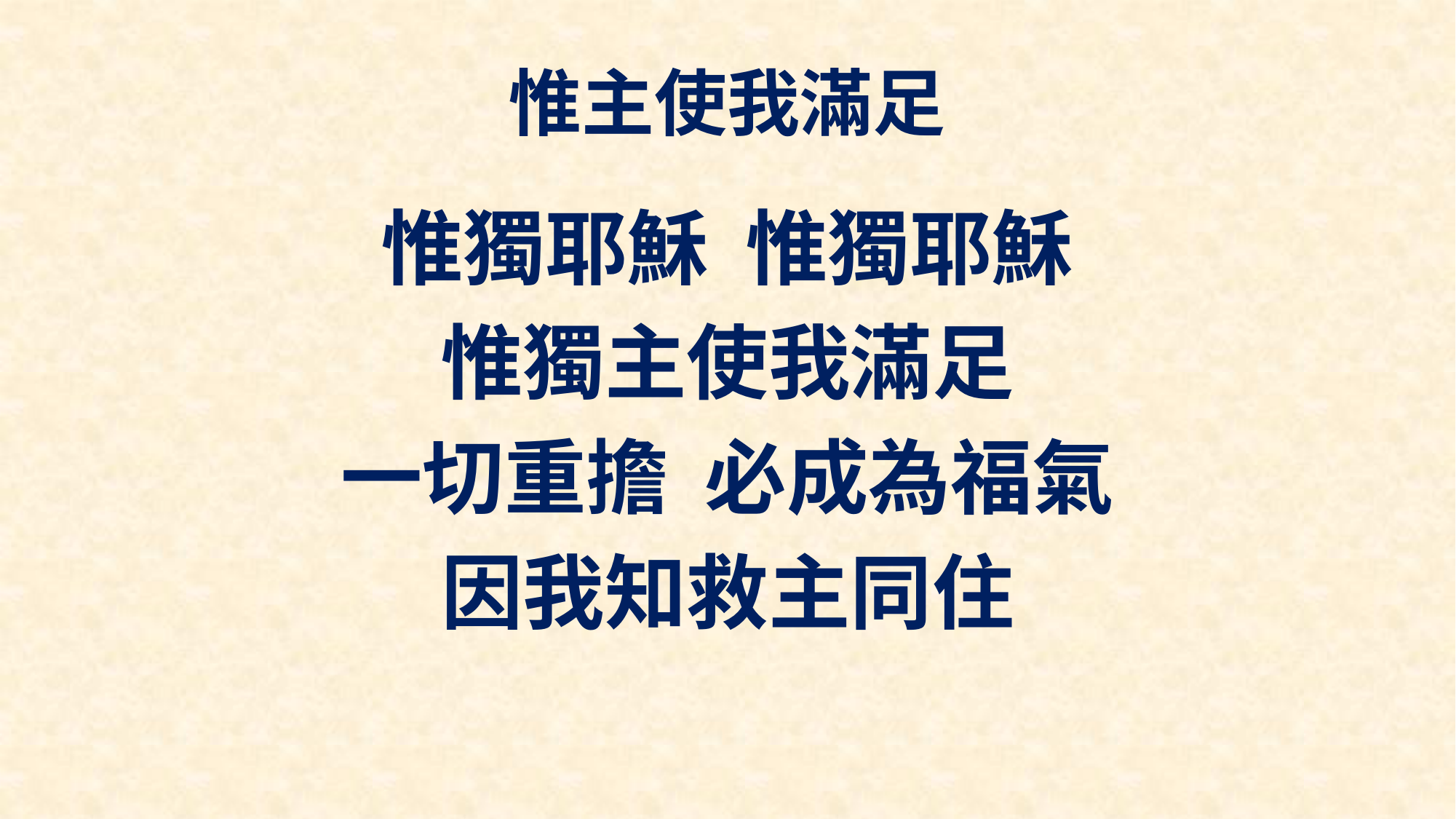

# 惟主使我滿足
惟獨耶穌  惟獨耶穌
惟獨主使我滿足
一切重擔  必成為福氣
因我知救主同住